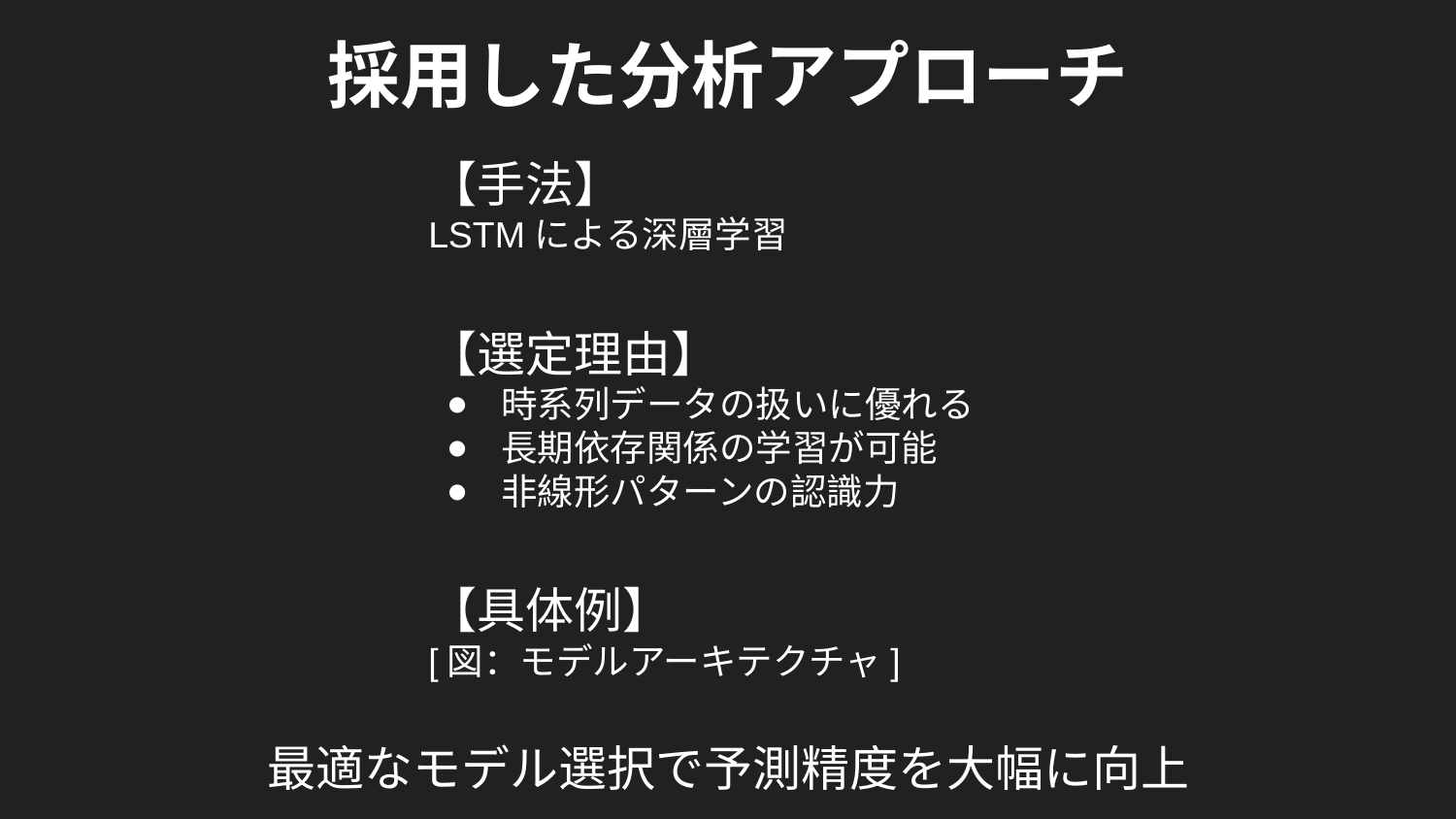

採用した分析アプローチ
【手法】
LSTMによる深層学習

【選定理由】
時系列データの扱いに優れる
長期依存関係の学習が可能
非線形パターンの認識力

【具体例】
[図：モデルアーキテクチャ]
最適なモデル選択で予測精度を大幅に向上